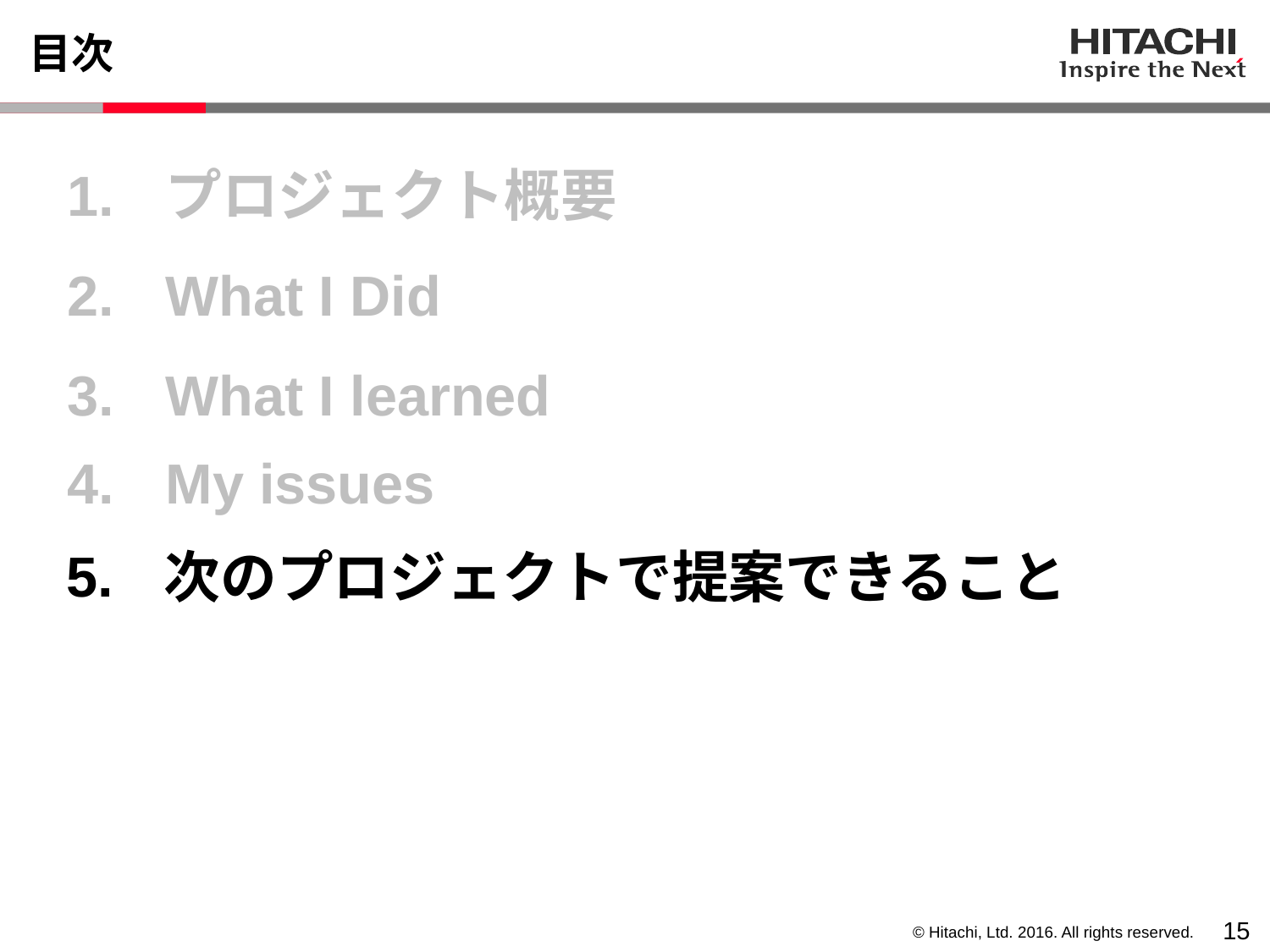

# 目次
1.
プロジェクト概要
2.
What I Did
3.
What I learned
4.
My issues
5.
次のプロジェクトで提案できること
15